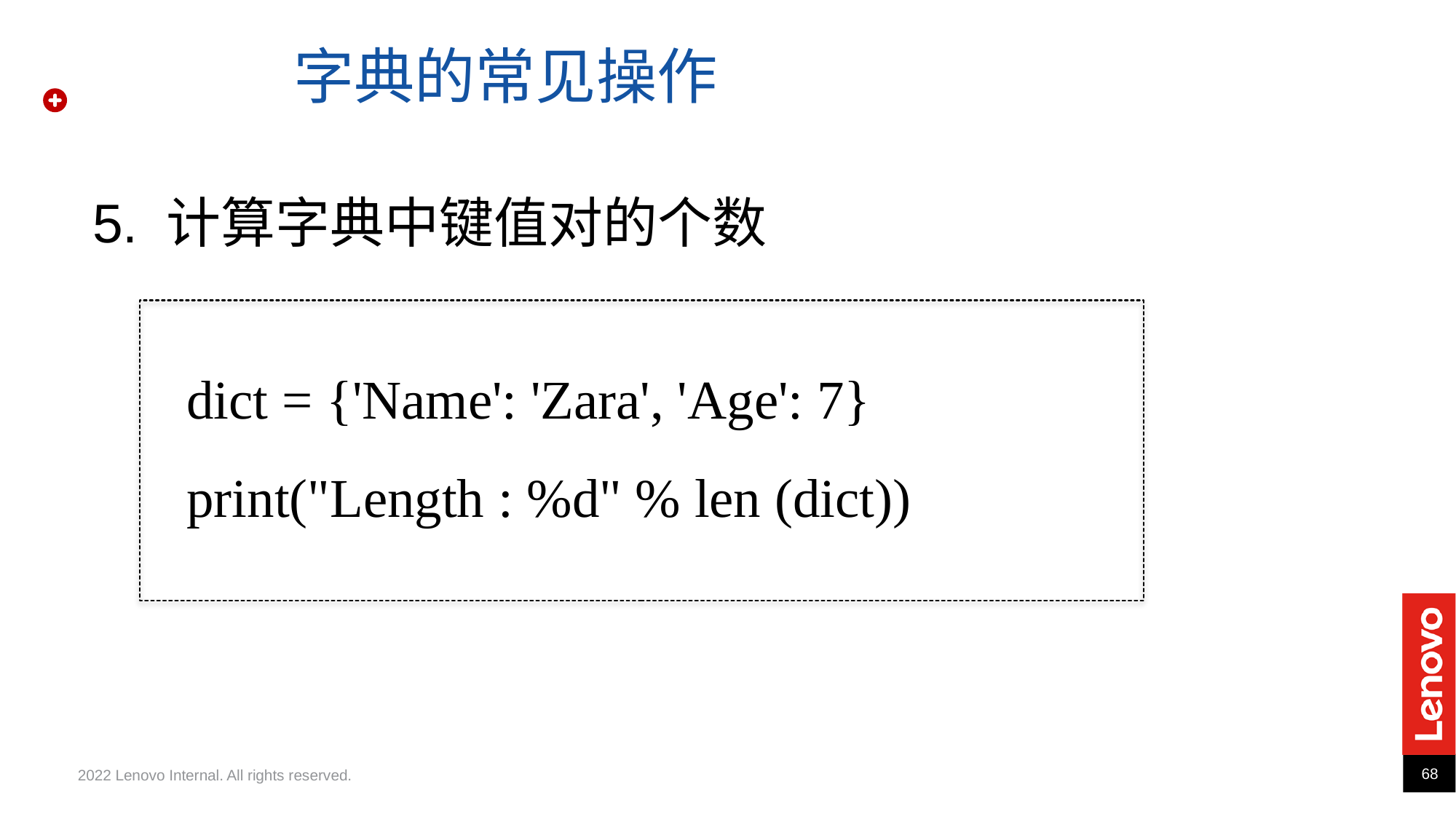

字典的常见操作
5. 计算字典中键值对的个数

dict = {'Name': 'Zara', 'Age': 7}
print("Length : %d" % len (dict))